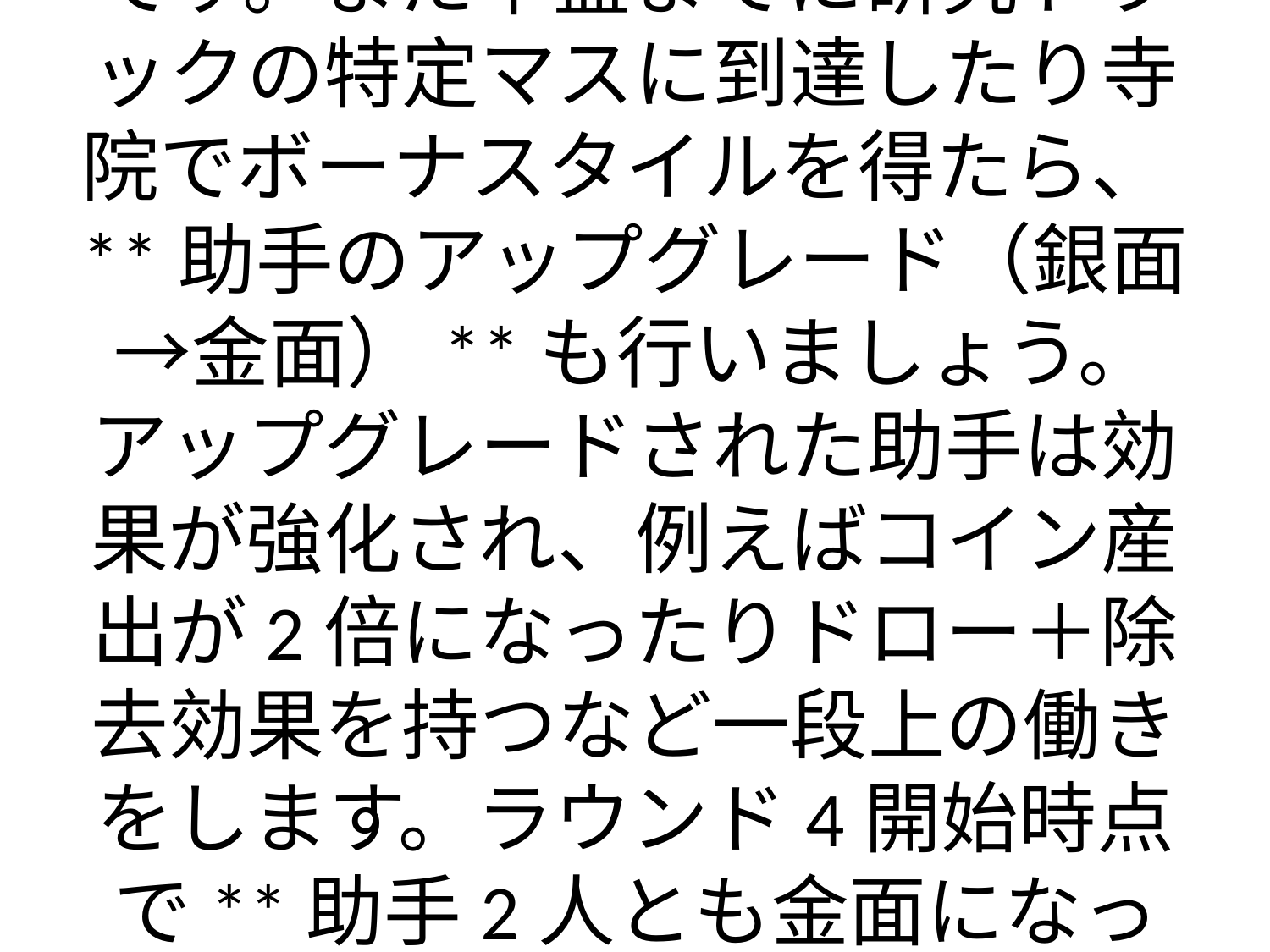

# - **助手の活用とアップグレード:** ラウンド3以降では、確保した**2人の助手を毎ラウンド忘れず使い切る**ようにします。助手の効果（資源生成やカードドローなど）は**2人分合わせるとキャンプ地1回分程度の価値**があり ([〖アルナック攻略〗目指せ脱初心者！鳥面で80点を安定して取る方法！ - カズンズンブログ](https://kazunzun.com/wp/arunakku-kihonsenryaku#:~:text=%E3%81%9D%E3%82%8C%E3%81%AF%E2%80%A6%20%E5%8A%A9%E6%89%8B%E3%81%8C%E5%8F%96%E3%82%8C%E3%81%AA%E3%81%84%E3%81%A8%20%E7%94%9F%E7%94%A3%E5%8A%9B%E3%81%8C%E4%B8%8A%E3%81%8C%E3%82%89%E3%81%AA%E3%81%84%E3%81%8B%E3%82%89%EF%BC%81))、使い逃しはそのまま損失になるからです。また中盤までに研究トラックの特定マスに到達したり寺院でボーナスタイルを得たら、**助手のアップグレード（銀面→金面）**も行いましょう。アップグレードされた助手は効果が強化され、例えばコイン産出が2倍になったりドロー＋除去効果を持つなど一段上の働きをします。ラウンド4開始時点で**助手2人とも金面になっている状態**が理想で、それまでに届かない場合は研究の遅れを疑うべきです ([〖アルナック攻略〗目指せ脱初心者！鳥面で80点を安定して取る方法！ - カズンズンブログ](https://kazunzun.com/wp/arunakku-kihonsenryaku#:~:text=80%E7%82%B9%E5%8F%96%E3%82%8B%E3%81%AB%E3%81%AF%E7%A0%94%E7%A9%B6%E3%83%88%E3%83%A9%E3%83%83%E3%82%AF%E3%81%8C%E5%BF%85%E9%A0%88%E3%80%82%202%E3%83%A9%E3%82%A6%E3%83%B3%E3%83%89%E4%BB%A5%E5%86%85%E3%81%A7%E5%8A%A9%E6%89%8B%E3%82%922%E4%BA%BA%E7%8D%B2%E5%BE%97%E3%80%82))。